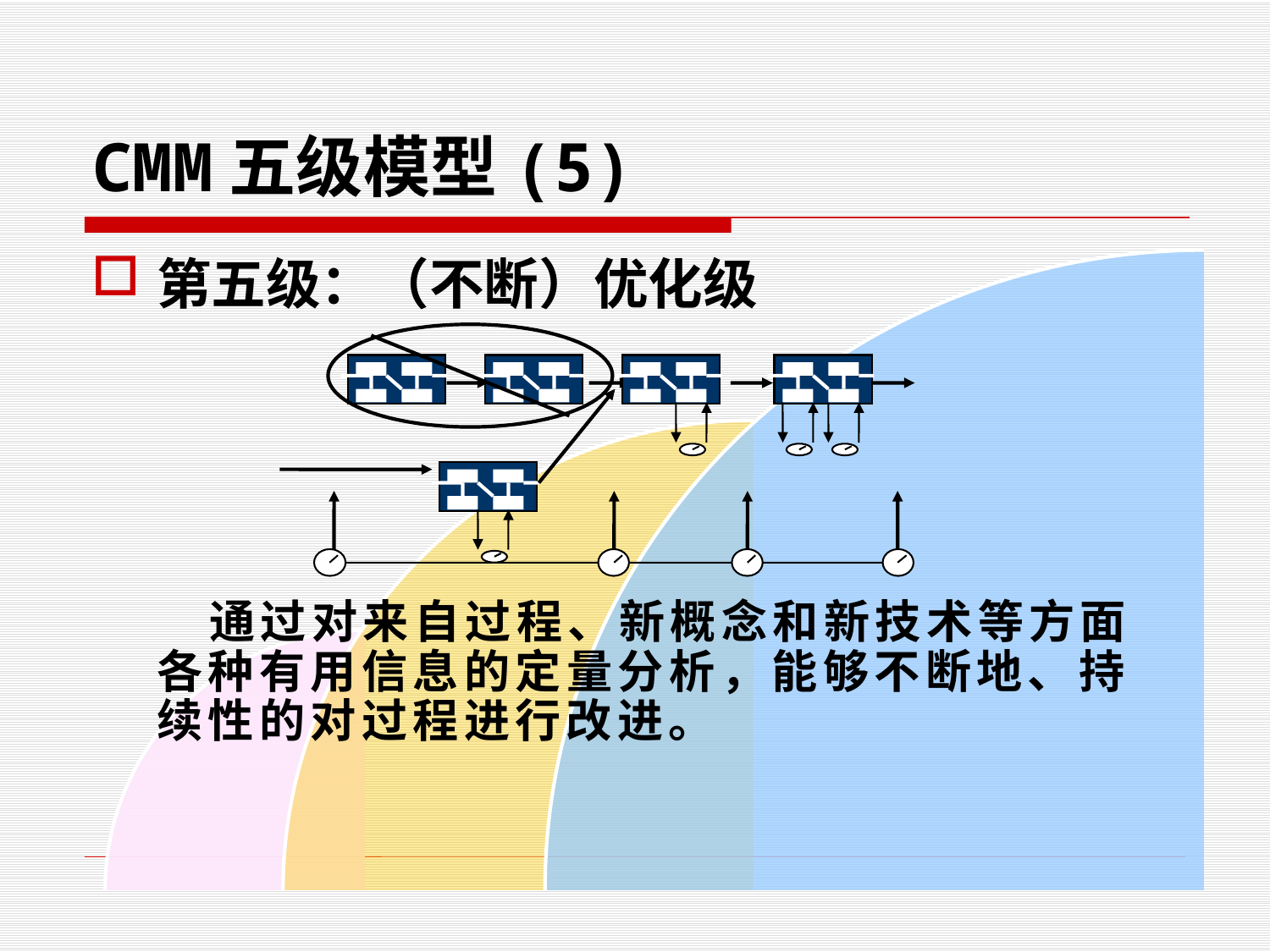

# CMM五级模型(5)

第五级：（不断）优化级

    通过对来自过程、新概念和新技术等方面各种有用信息的定量分析，能够不断地、持续性的对过程进行改进。